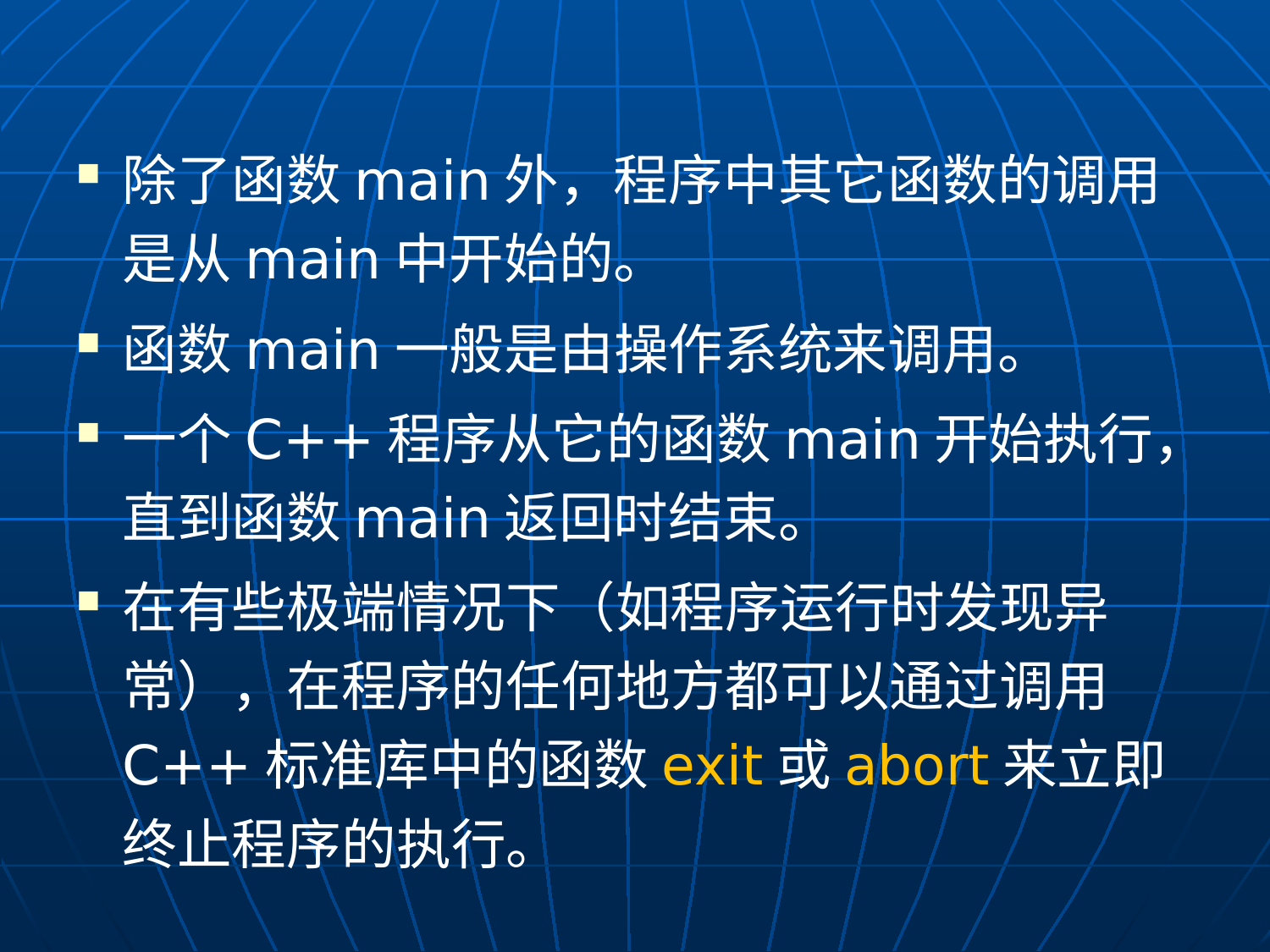

除了函数main外，程序中其它函数的调用是从main中开始的。
函数main一般是由操作系统来调用。
一个C++程序从它的函数main开始执行，直到函数main返回时结束。
在有些极端情况下（如程序运行时发现异常），在程序的任何地方都可以通过调用C++标准库中的函数exit或abort来立即终止程序的执行。